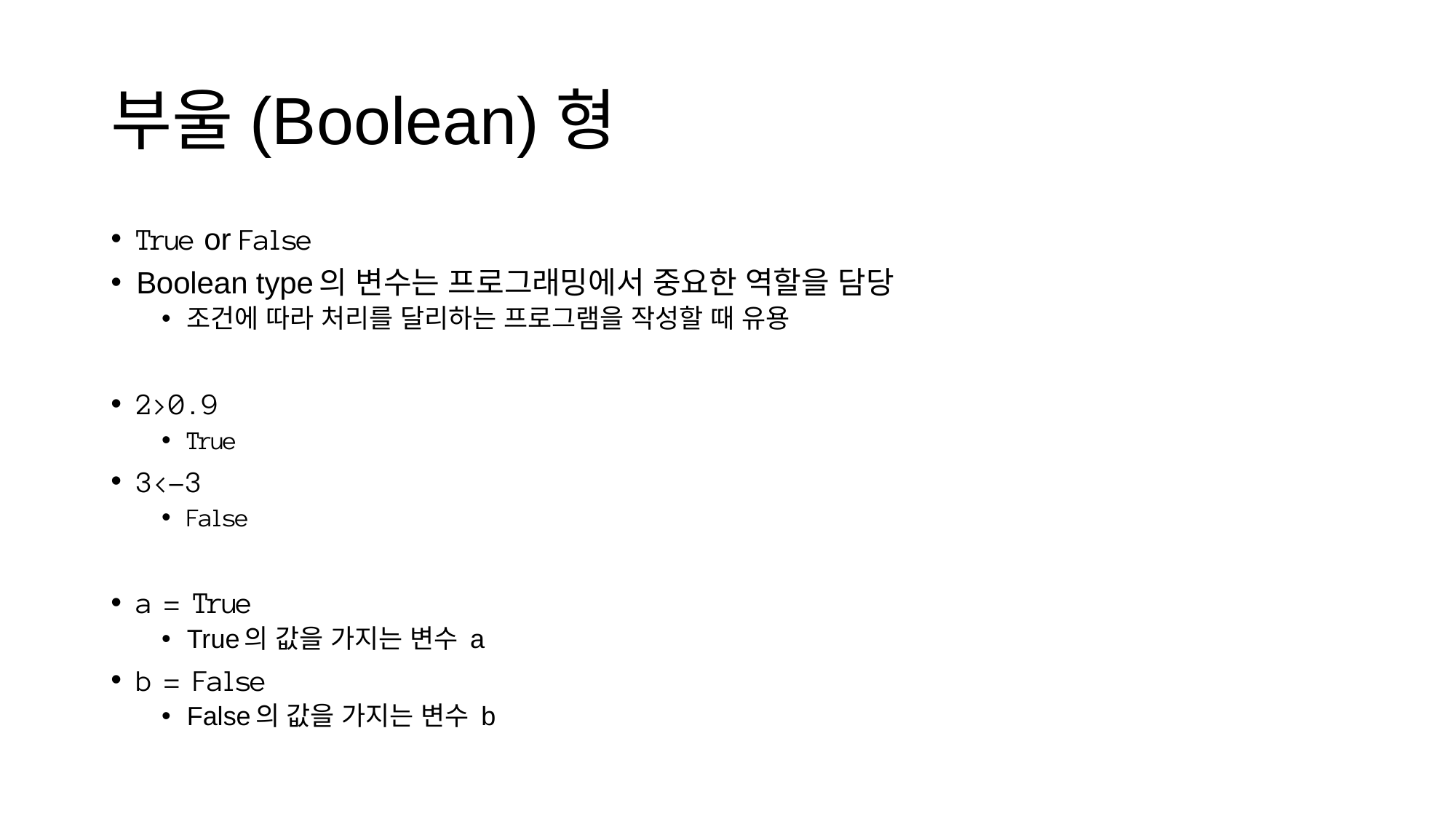

# 부울(Boolean)형
True or False
Boolean type의 변수는 프로그래밍에서 중요한 역할을 담당
조건에 따라 처리를 달리하는 프로그램을 작성할 때 유용

2>0.9
True
3<-3
False

a = True
True의 값을 가지는 변수 a
b = False
False의 값을 가지는 변수 b